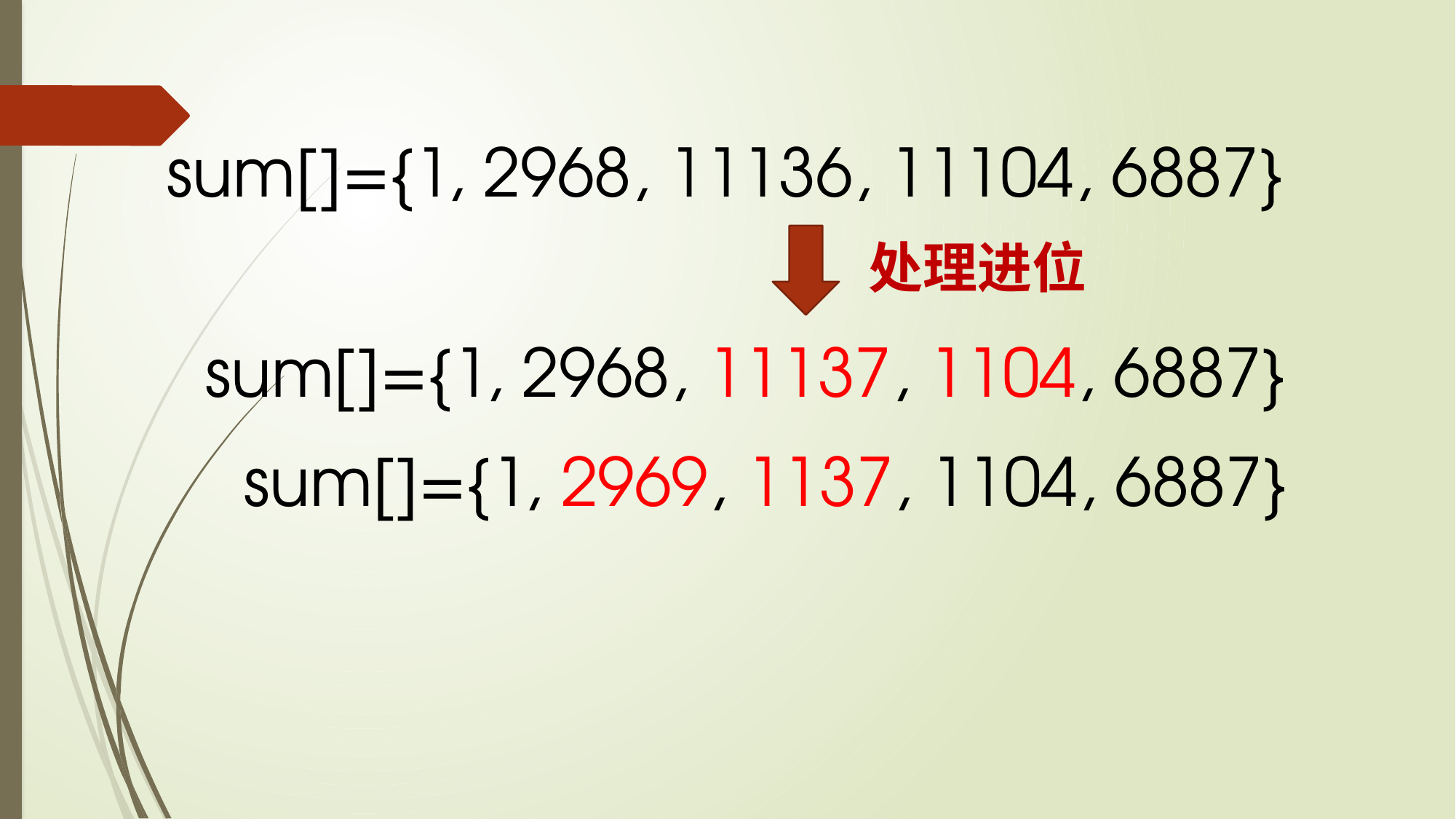

sum[]={1, 2968, 11136, 11104, 6887}

处理进位
sum[]={1, 2968, 11137, 1104, 6887}

sum[]={1, 2969, 1137, 1104, 6887}